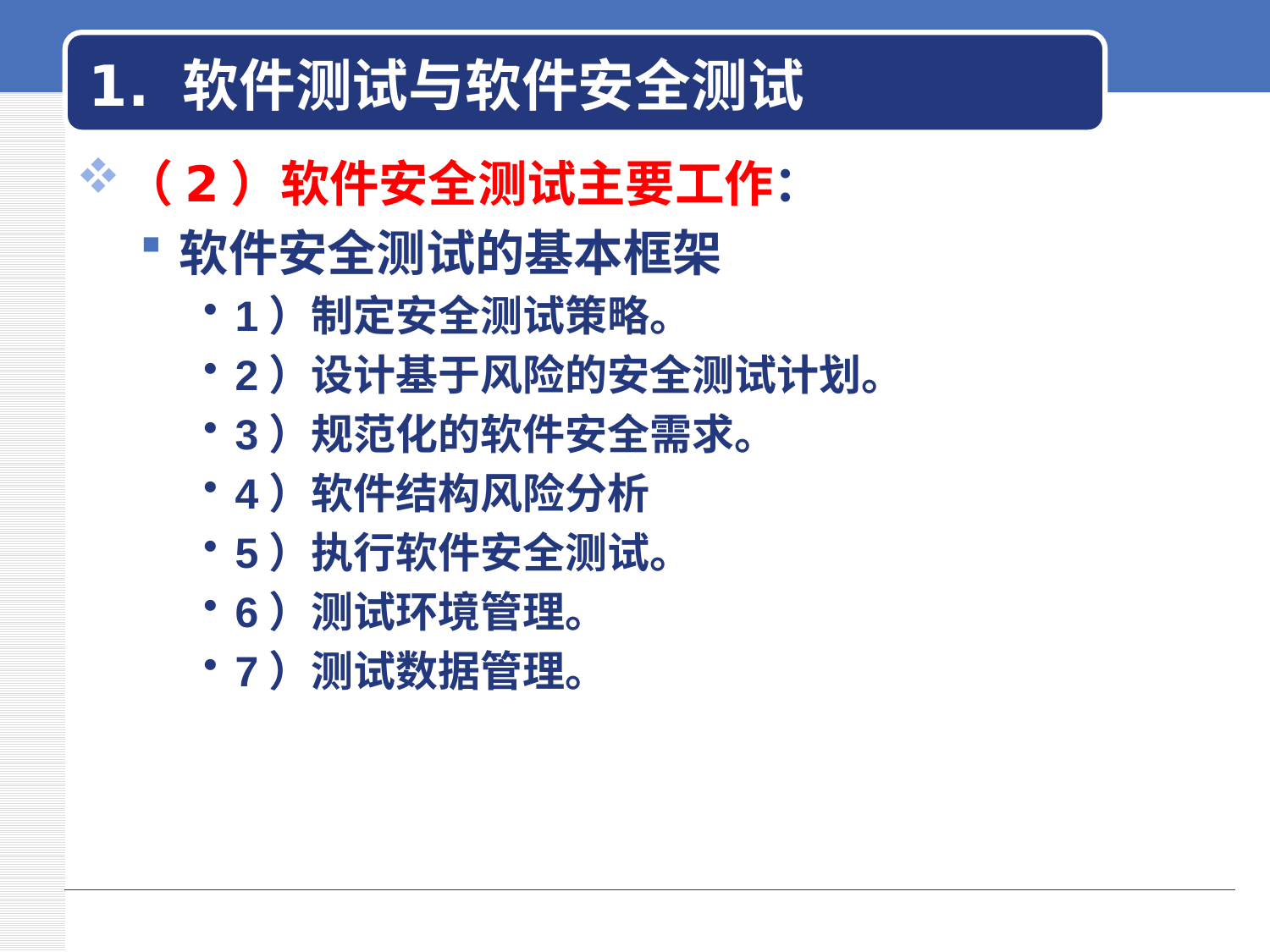

# 1. 软件测试与软件安全测试
（2）软件安全测试主要工作：
软件安全测试的基本框架
1）制定安全测试策略。
2）设计基于风险的安全测试计划。
3）规范化的软件安全需求。
4）软件结构风险分析
5）执行软件安全测试。
6）测试环境管理。
7）测试数据管理。